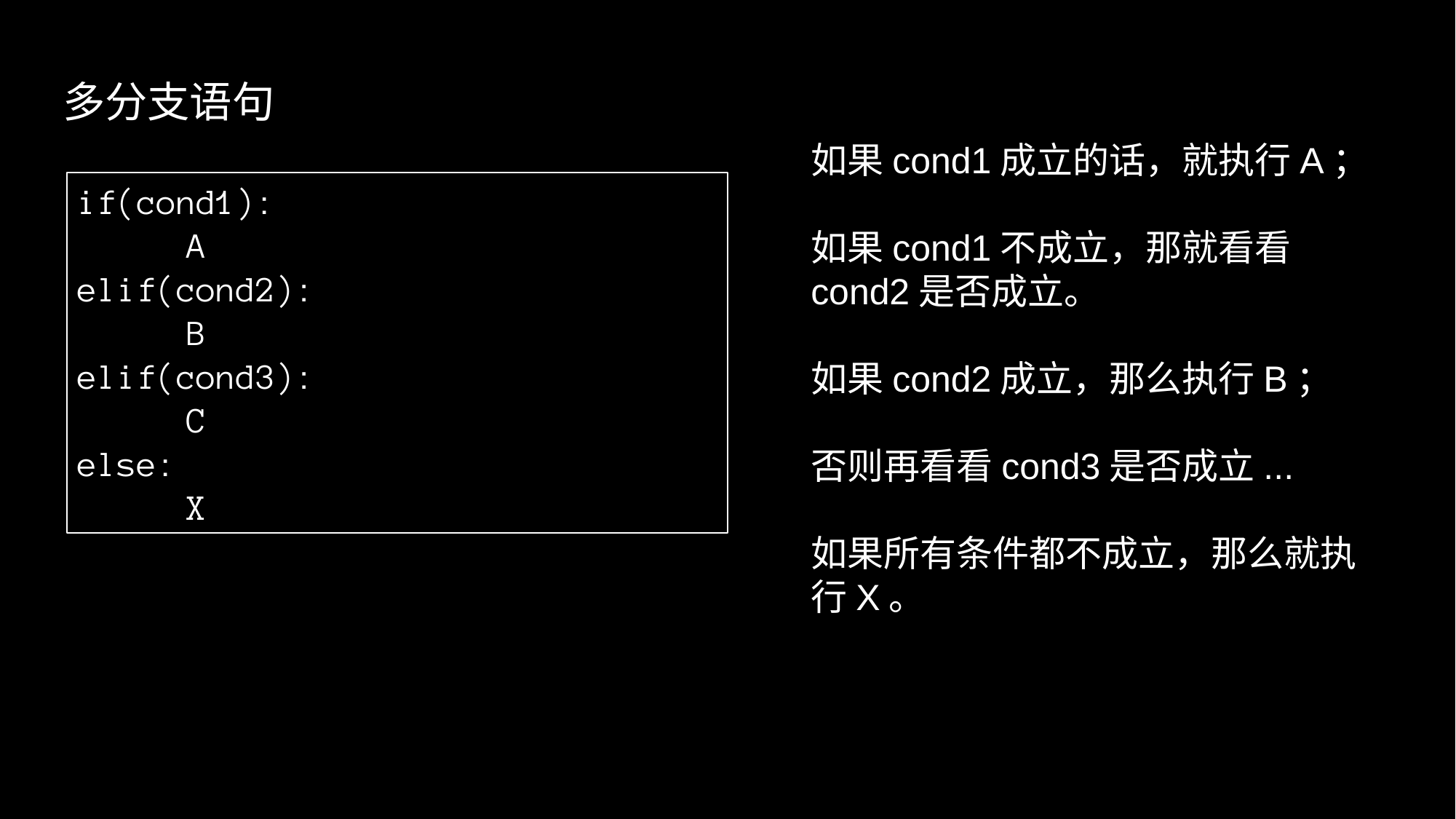

多分支语句
如果cond1成立的话，就执行A；

如果cond1不成立，那就看看cond2是否成立。

如果cond2成立，那么执行B；

否则再看看cond3是否成立...

如果所有条件都不成立，那么就执行X。
if(cond1):
	A
elif(cond2):
	B
elif(cond3):
	C
else:
	X